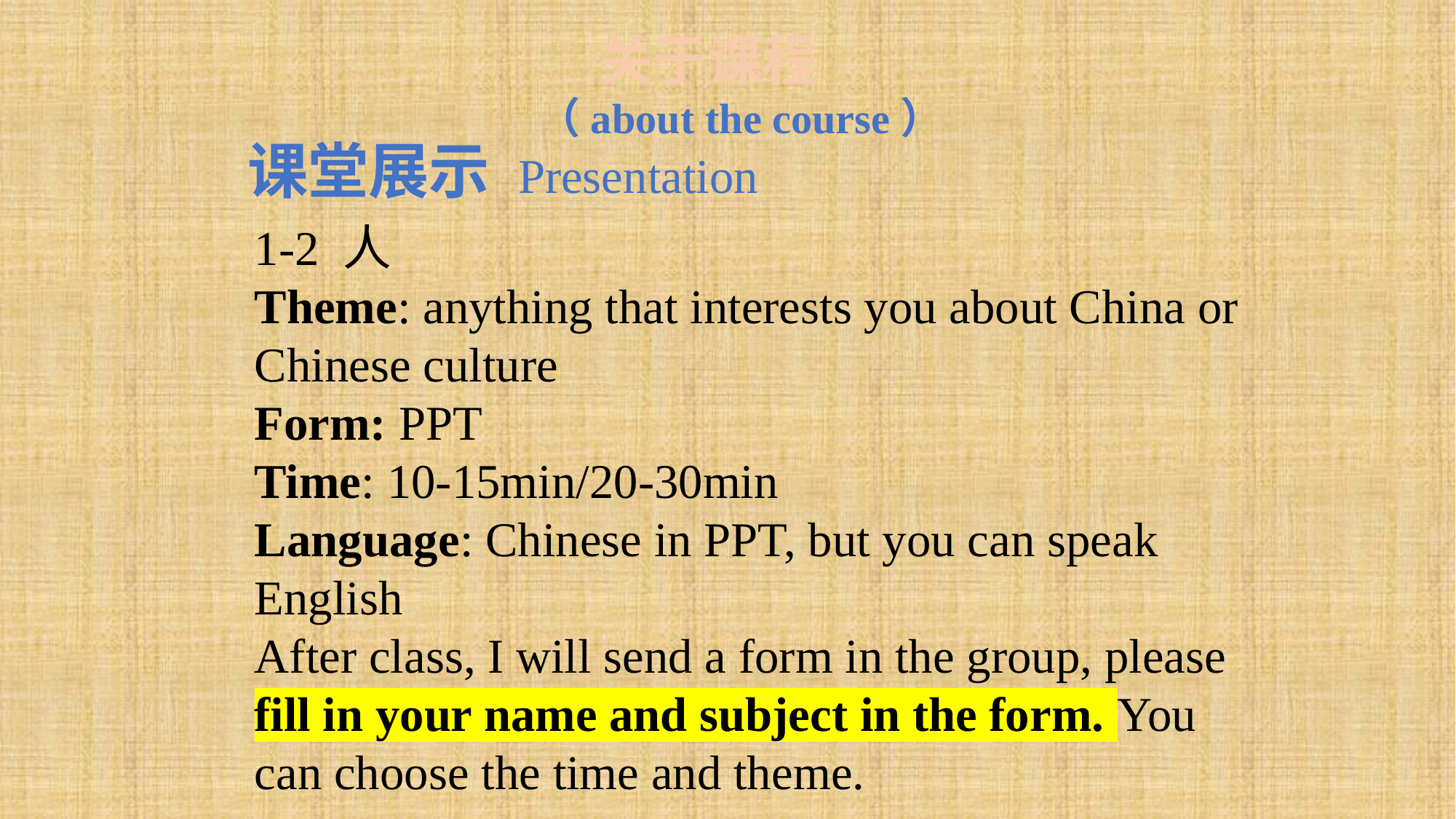

关于课程 （about the course）
课堂展示 Presentation
1-2 人
Theme: anything that interests you about China or Chinese culture
Form: PPT
Time: 10-15min/20-30min
Language: Chinese in PPT, but you can speak English
After class, I will send a form in the group, please fill in your name and subject in the form. You can choose the time and theme.